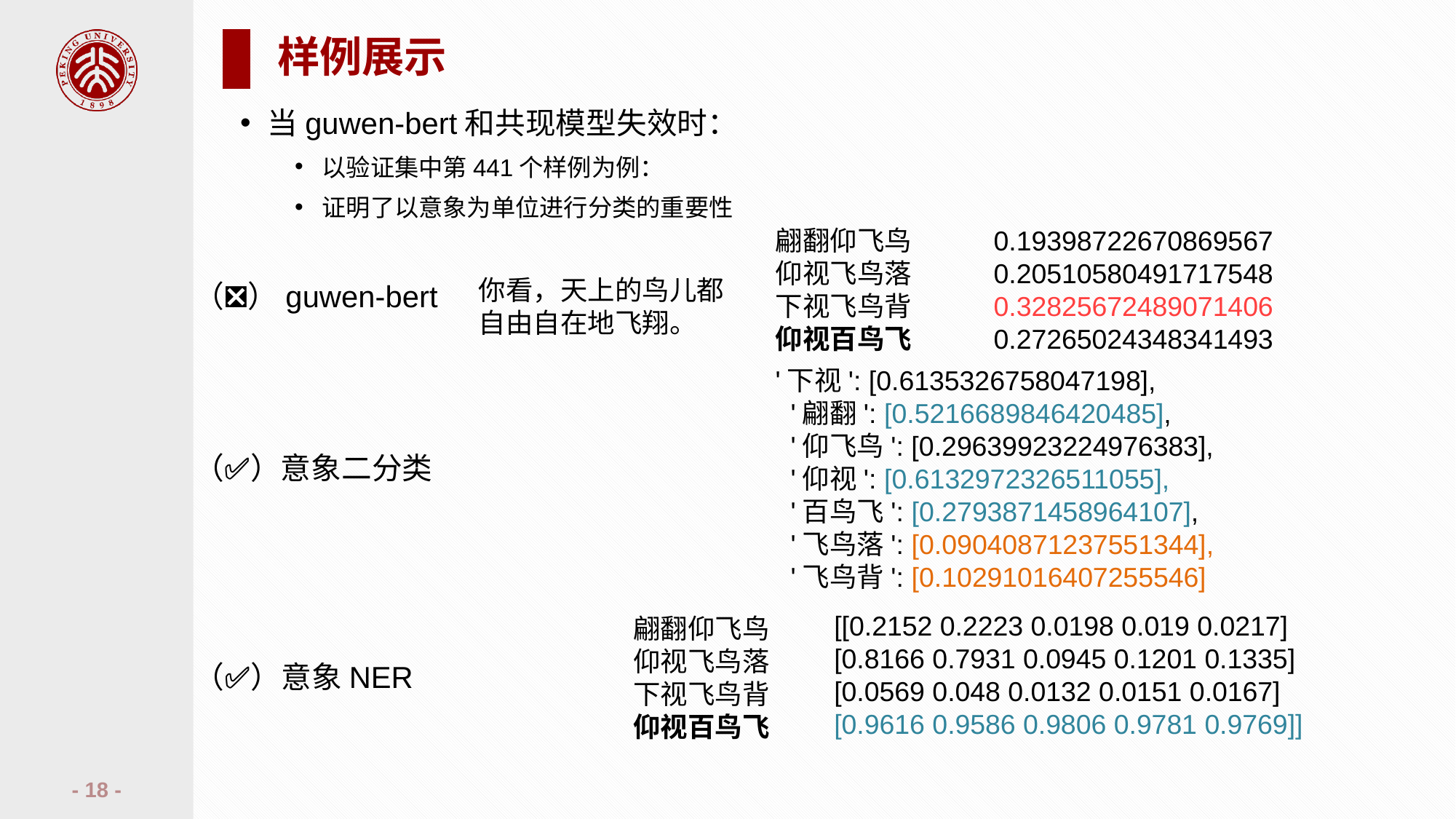

# 样例展示
当guwen-bert和共现模型失效时：
以验证集中第441个样例为例：
证明了以意象为单位进行分类的重要性

翩翻仰飞鸟	0.19398722670869567
仰视飞鸟落 	0.20510580491717548
下视飞鸟背	0.32825672489071406
仰视百鸟飞	0.27265024348341493
（❎）guwen-bert
你看，天上的鸟儿都自由自在地飞翔。
'下视': [0.6135326758047198],
  '翩翻': [0.5216689846420485],
  '仰飞鸟': [0.29639923224976383],
  '仰视': [0.6132972326511055],
  '百鸟飞': [0.2793871458964107],
  '飞鸟落': [0.09040871237551344],
  '飞鸟背': [0.10291016407255546]
（✅）意象二分类
[[0.2152 0.2223 0.0198 0.019 0.0217] [0.8166 0.7931 0.0945 0.1201 0.1335] [0.0569 0.048 0.0132 0.0151 0.0167] [0.9616 0.9586 0.9806 0.9781 0.9769]]
翩翻仰飞鸟
仰视飞鸟落
下视飞鸟背
仰视百鸟飞
（✅）意象NER
- 18 -